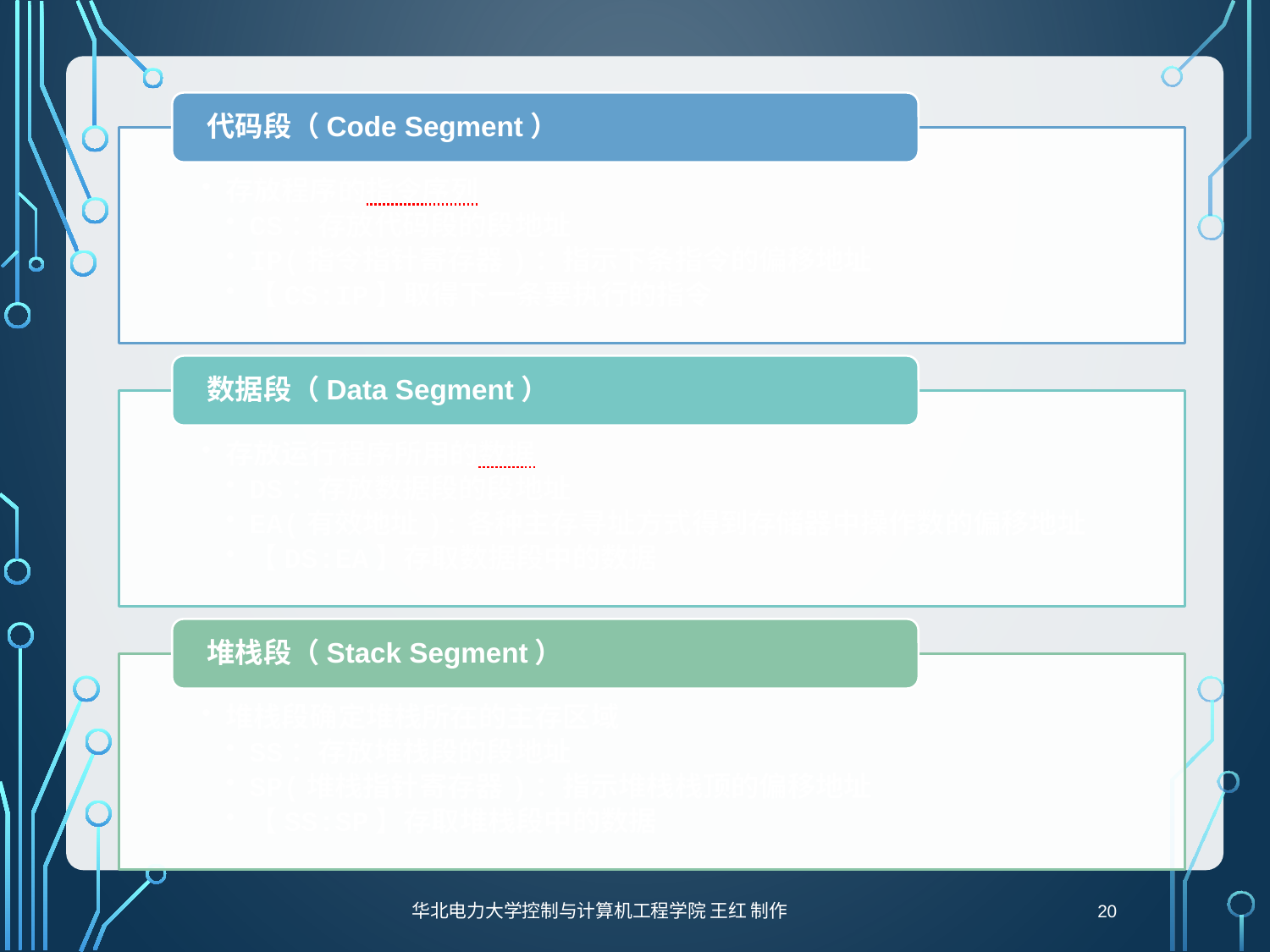

存放程序的指令序列
CS：存放代码段的段地址
IP(指令指针寄存器)：指示下条指令的偏移地址
【CS:IP】取得下一条要执行的指令
代码段（Code Segment）
存放运行程序所用的数据
DS：存放数据段的段地址
EA(有效地址):各种主存寻址方式得到存储器中操作数的偏移地址
【DS:EA】存取数据段中的数据
数据段（Data Segment）
堆栈段确定堆栈所在的主存区域
SS：存放堆栈段的段地址
SP(堆栈指针寄存器)：指示堆栈栈顶的偏移地址
【SS:SP】存取堆栈段中的数据
堆栈段（Stack Segment）
20
华北电力大学控制与计算机工程学院 王红 制作